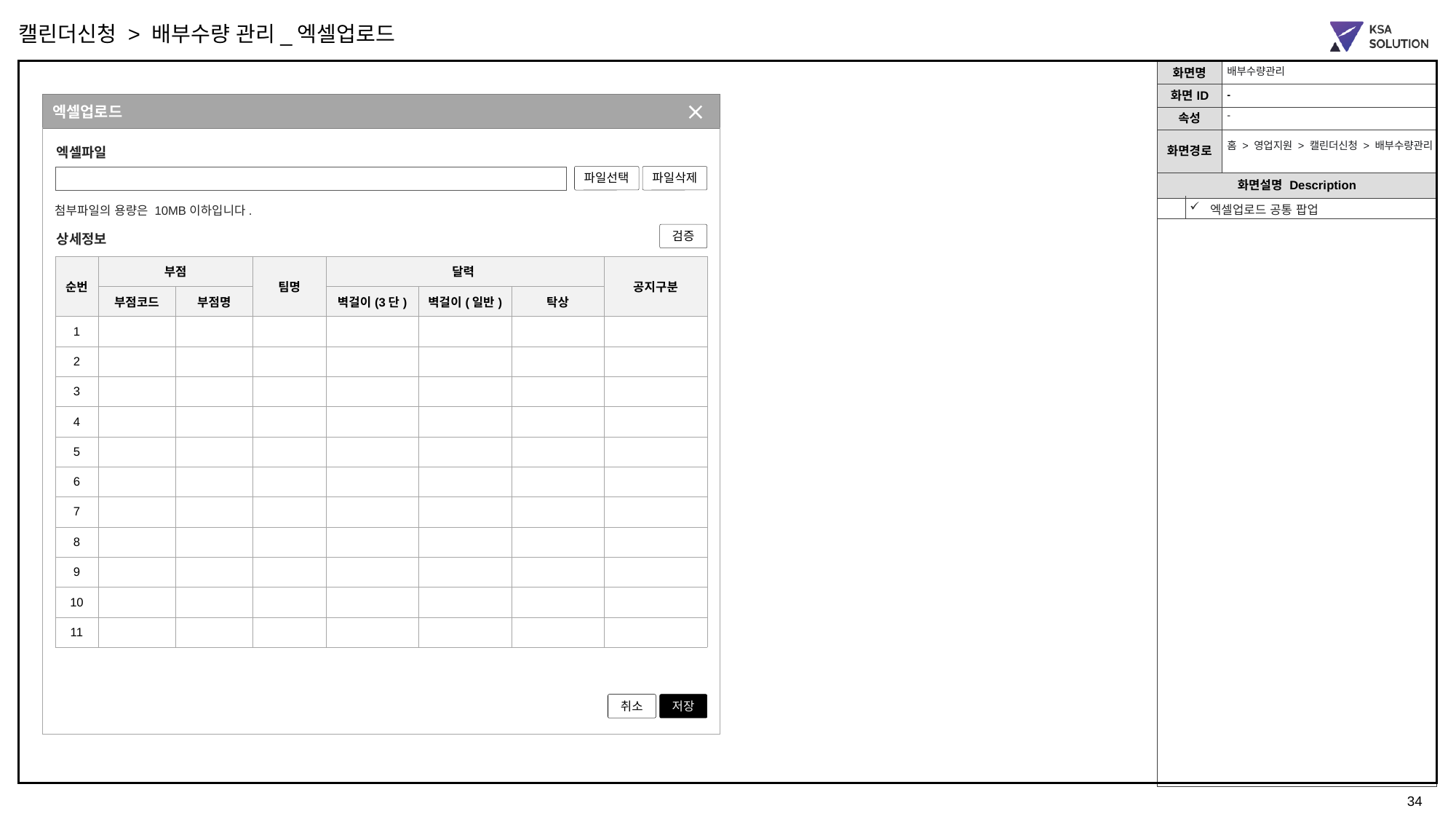

캘린더신청 > 배부수량 관리_엑셀업로드
배부수량관리
-
엑셀업로드
-

홈 > 영업지원 > 캘린더신청 > 배부수량관리
엑셀파일
파일선택
파일삭제

|  | 엑셀업로드 공통 팝업 |
| --- | --- |
첨부파일의 용량은 10MB이하입니다.
검증
상세정보
| 순번 | 부점 |  | 팀명 | 달력 |  |  | 공지구분 |
| --- | --- | --- | --- | --- | --- | --- | --- |
|  | 부점코드 | 부점명 |  | 벽걸이(3단) | 벽걸이(일반) | 탁상 |  |
| 1 |  |  |  |  |  |  |  |
| 2 |  |  |  |  |  |  |  |
| 3 |  |  |  |  |  |  |  |
| 4 |  |  |  |  |  |  |  |
| 5 |  |  |  |  |  |  |  |
| 6 |  |  |  |  |  |  |  |
| 7 |  |  |  |  |  |  |  |
| 8 |  |  |  |  |  |  |  |
| 9 |  |  |  |  |  |  |  |
| 10 |  |  |  |  |  |  |  |
| 11 |  |  |  |  |  |  |  |
취소
저장